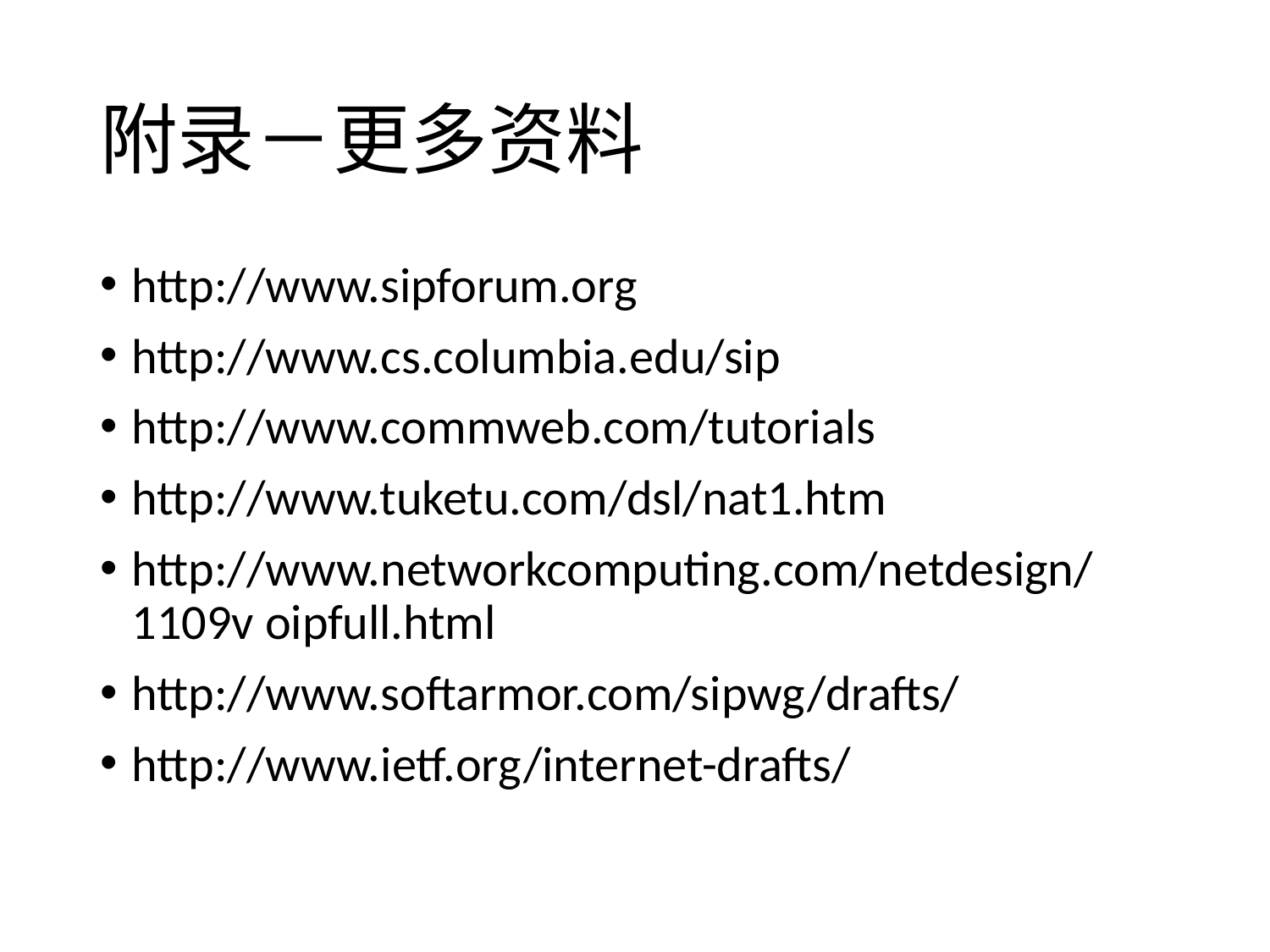

# 附录－更多资料
http://www.sipforum.org
http://www.cs.columbia.edu/sip
http://www.commweb.com/tutorials
http://www.tuketu.com/dsl/nat1.htm
http://www.networkcomputing.com/netdesign/1109v oipfull.html
http://www.softarmor.com/sipwg/drafts/
http://www.ietf.org/internet-drafts/